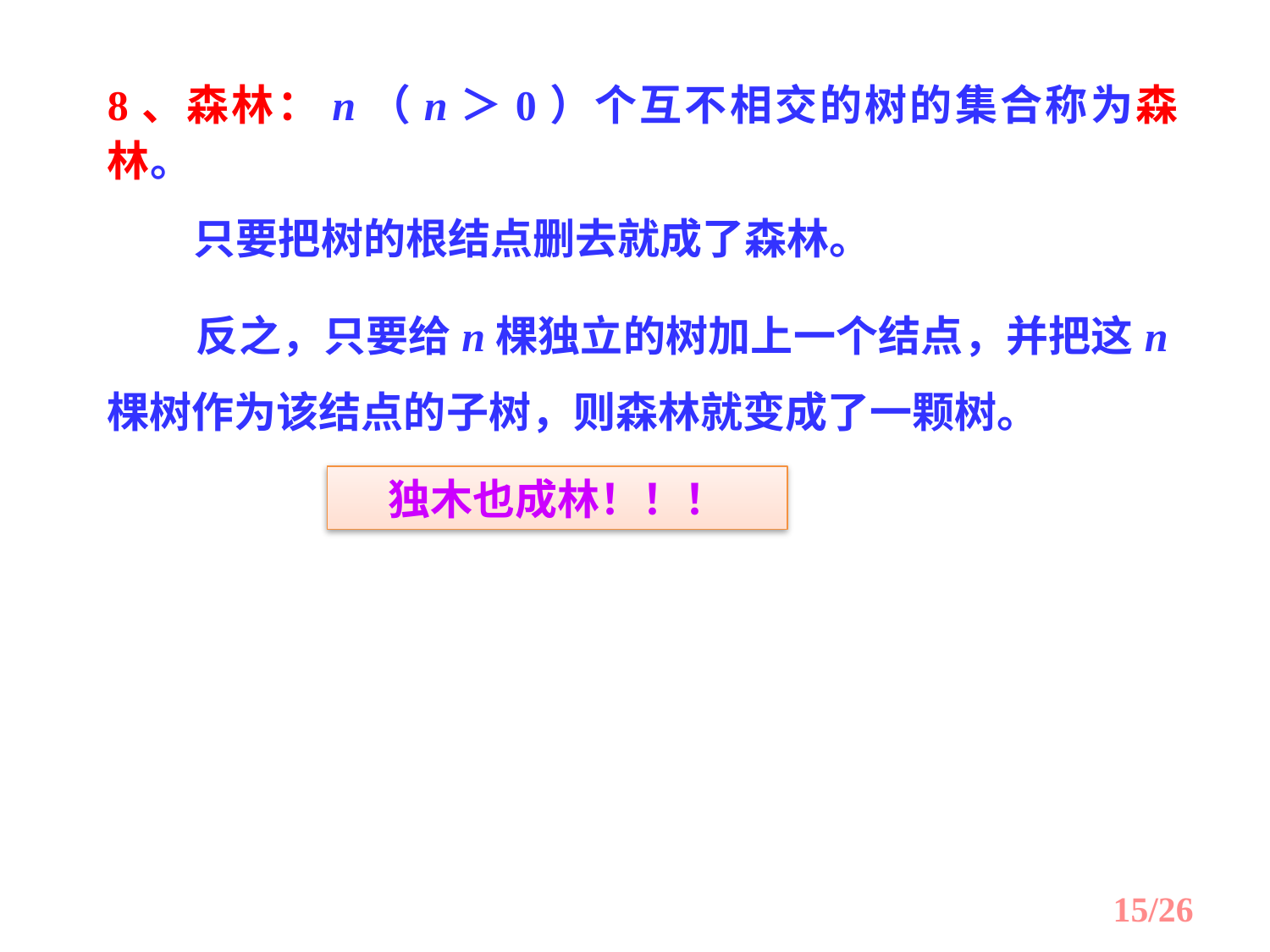

8、森林：n（n＞0）个互不相交的树的集合称为森林。
        只要把树的根结点删去就成了森林。
        反之，只要给n棵独立的树加上一个结点，并把这n棵树作为该结点的子树，则森林就变成了一颗树。
独木也成林！！！
15